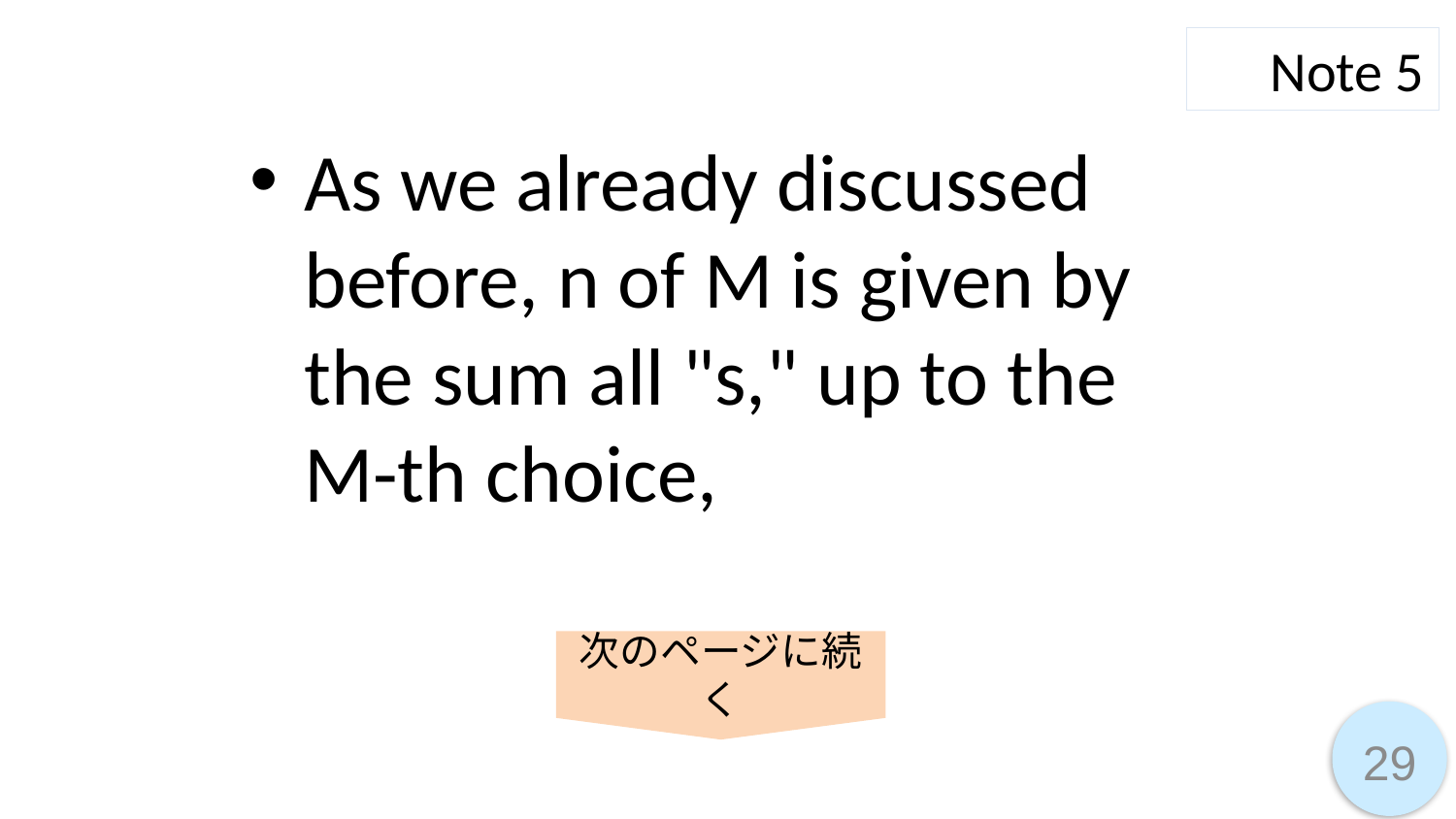

Note 5
As we already discussed before, n of M is given by the sum all "s," up to the M-th choice,
次のページに続く
29